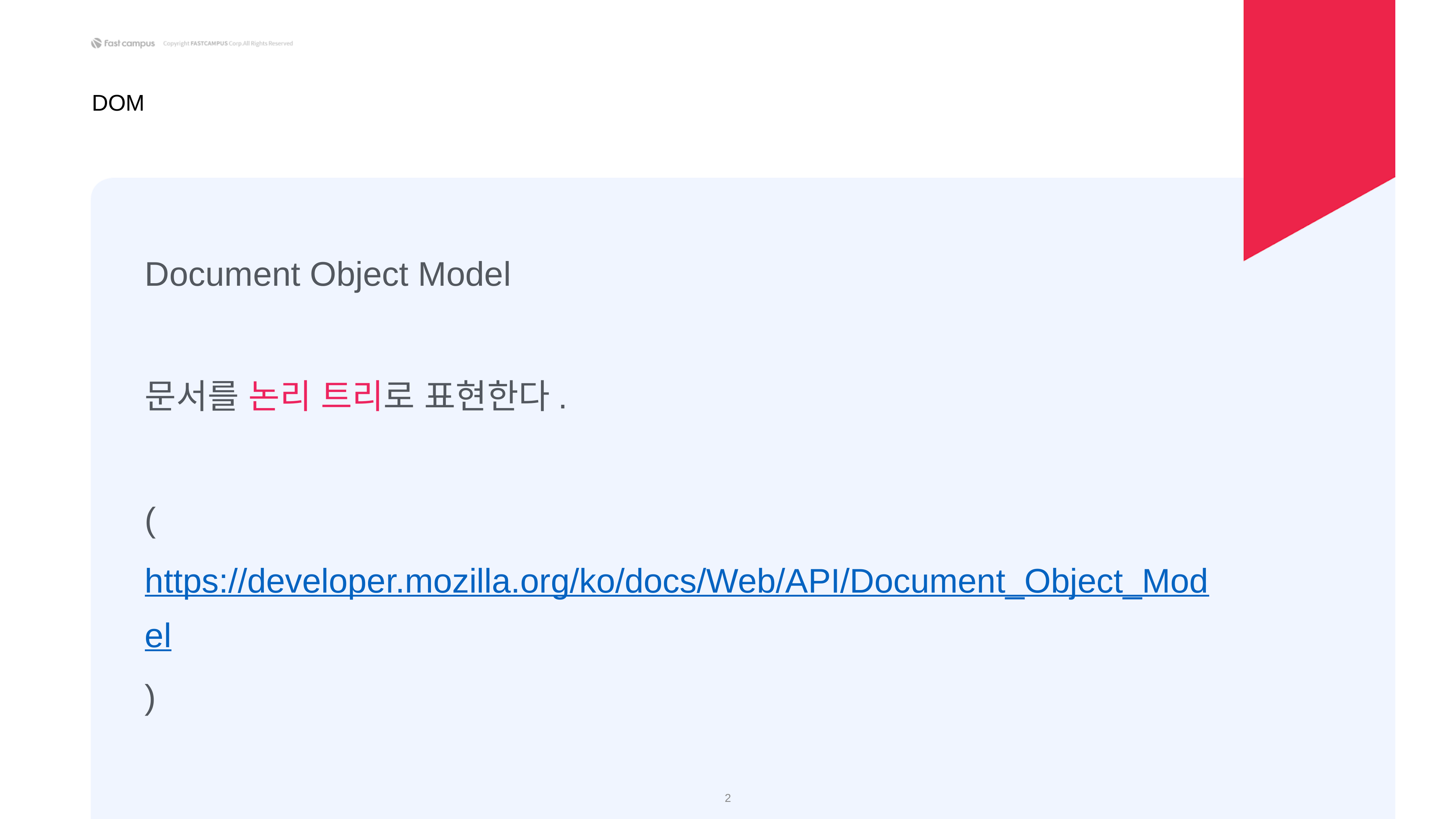

DOM
Document Object Model

문서를 논리 트리로 표현한다.

(https://developer.mozilla.org/ko/docs/Web/API/Document_Object_Model)
2